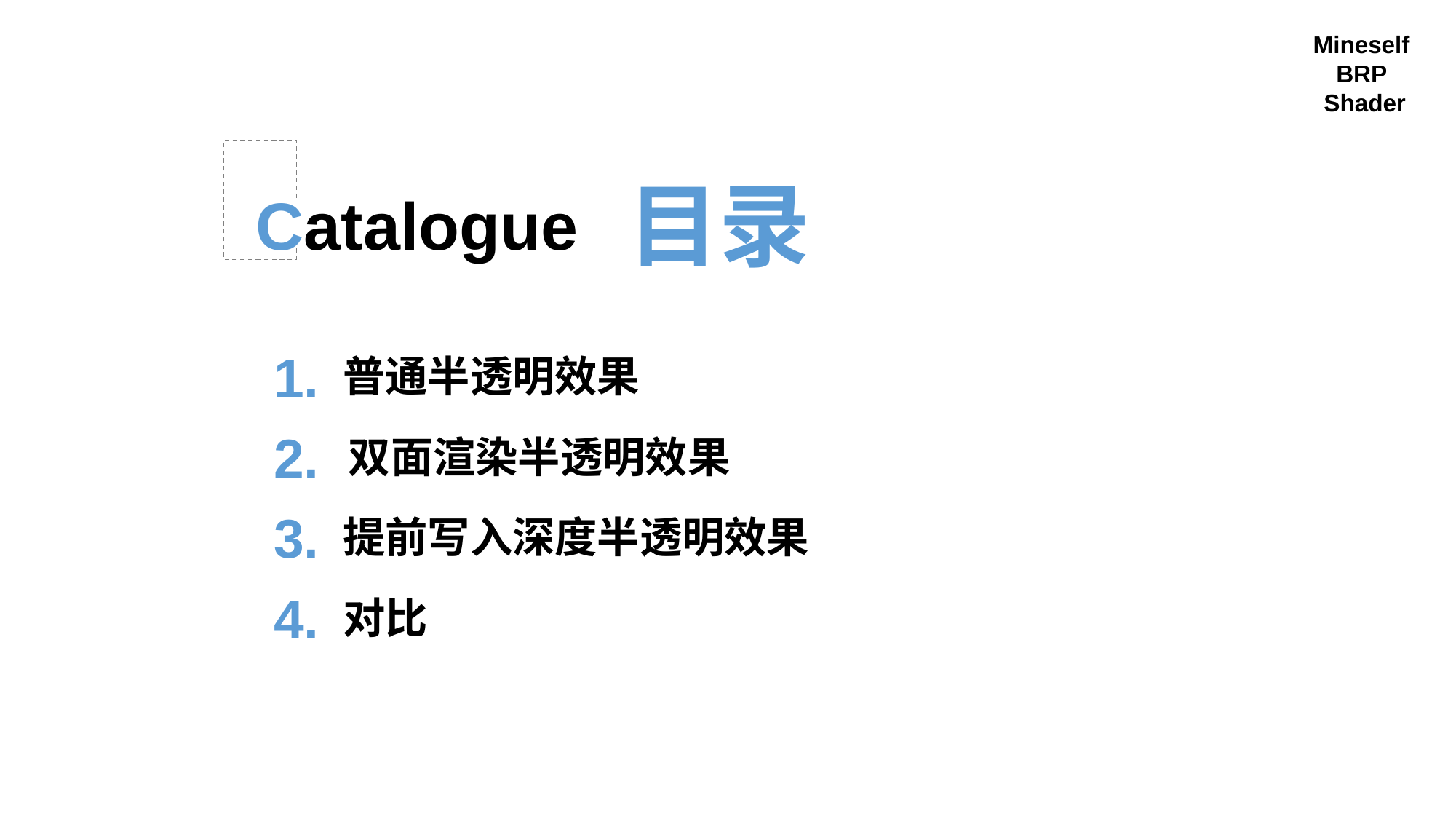

Mineself
BRP
Shader

目录
Catalogue

1.
普通半透明效果
2.
双面渲染半透明效果
3.
提前写入深度半透明效果
4.
对比